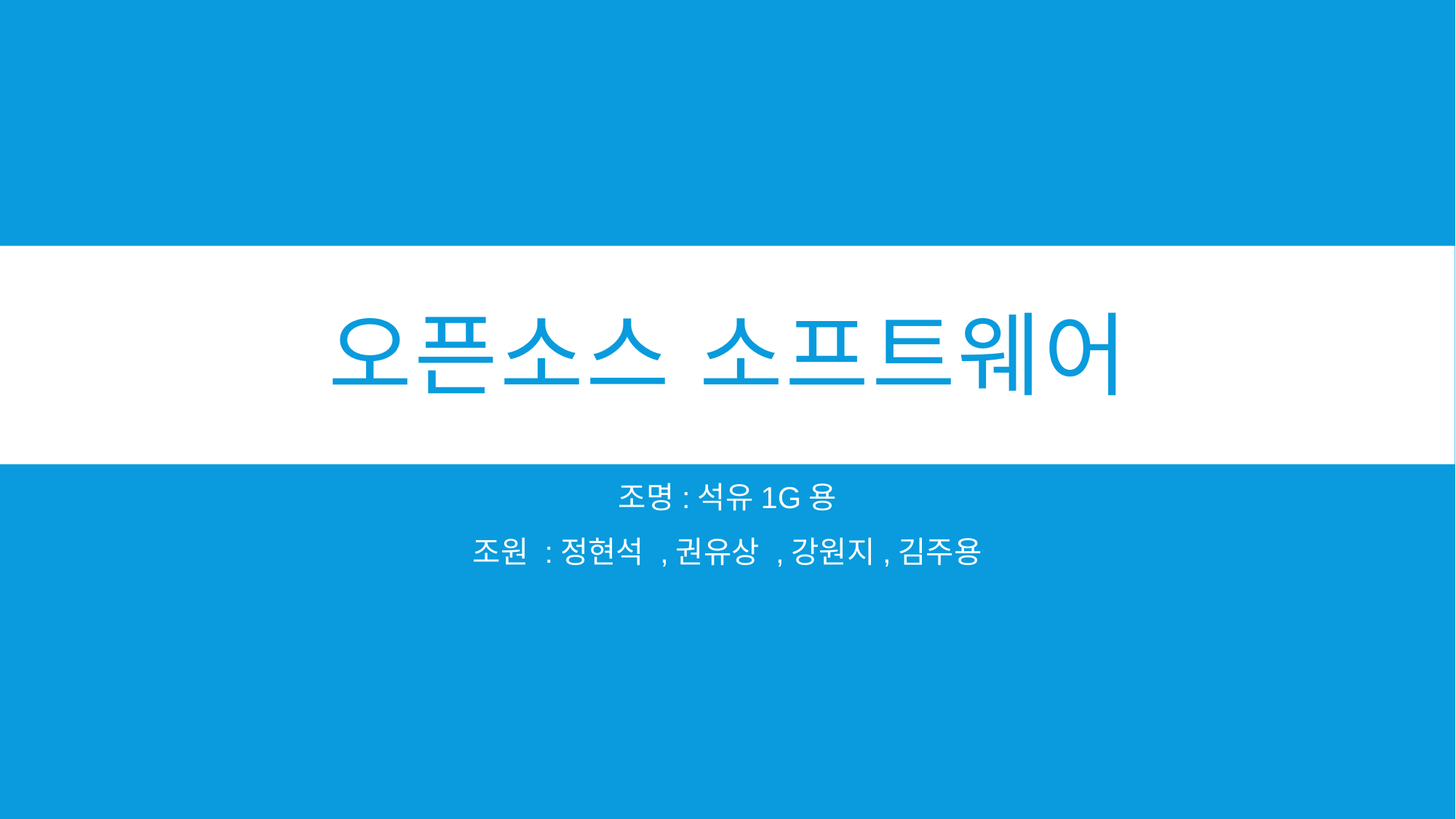

# 오픈소스 소프트웨어
조명:석유1G용
조원 :정현석 ,권유상 ,강원지,김주용